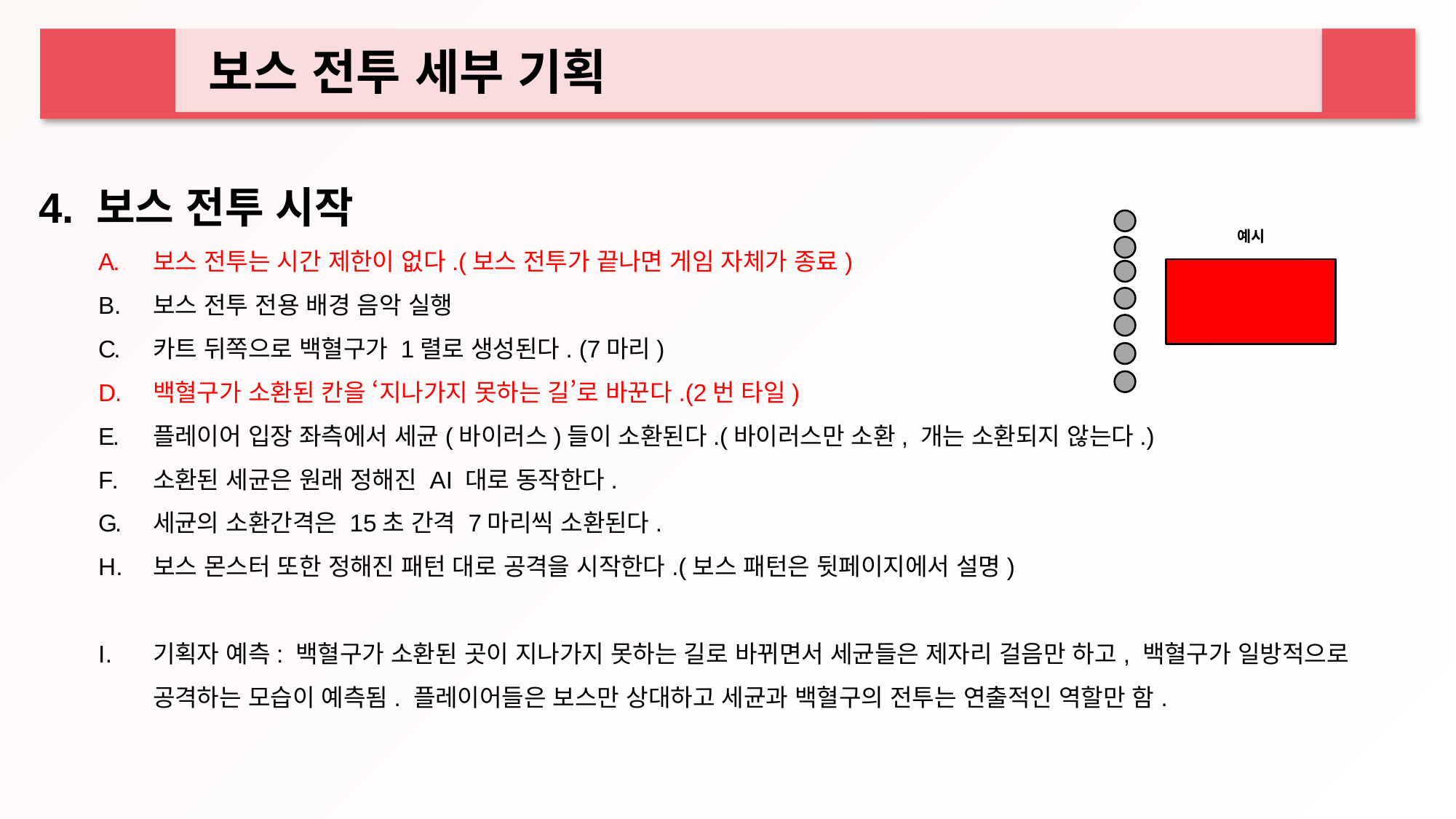

보스 전투 세부 기획

4. 보스 전투 시작

예시
보스 전투는 시간 제한이 없다.(보스 전투가 끝나면 게임 자체가 종료)
보스 전투 전용 배경 음악 실행
카트 뒤쪽으로 백혈구가 1렬로 생성된다. (7마리)
백혈구가 소환된 칸을 ‘지나가지 못하는 길’로 바꾼다.(2번 타일)
플레이어 입장 좌측에서 세균(바이러스)들이 소환된다.(바이러스만 소환, 개는 소환되지 않는다.)
소환된 세균은 원래 정해진 AI 대로 동작한다.
세균의 소환간격은 15초 간격 7마리씩 소환된다.
보스 몬스터 또한 정해진 패턴 대로 공격을 시작한다.(보스 패턴은 뒷페이지에서 설명)

기획자 예측: 백혈구가 소환된 곳이 지나가지 못하는 길로 바뀌면서 세균들은 제자리 걸음만 하고, 백혈구가 일방적으로 공격하는 모습이 예측됨. 플레이어들은 보스만 상대하고 세균과 백혈구의 전투는 연출적인 역할만 함.